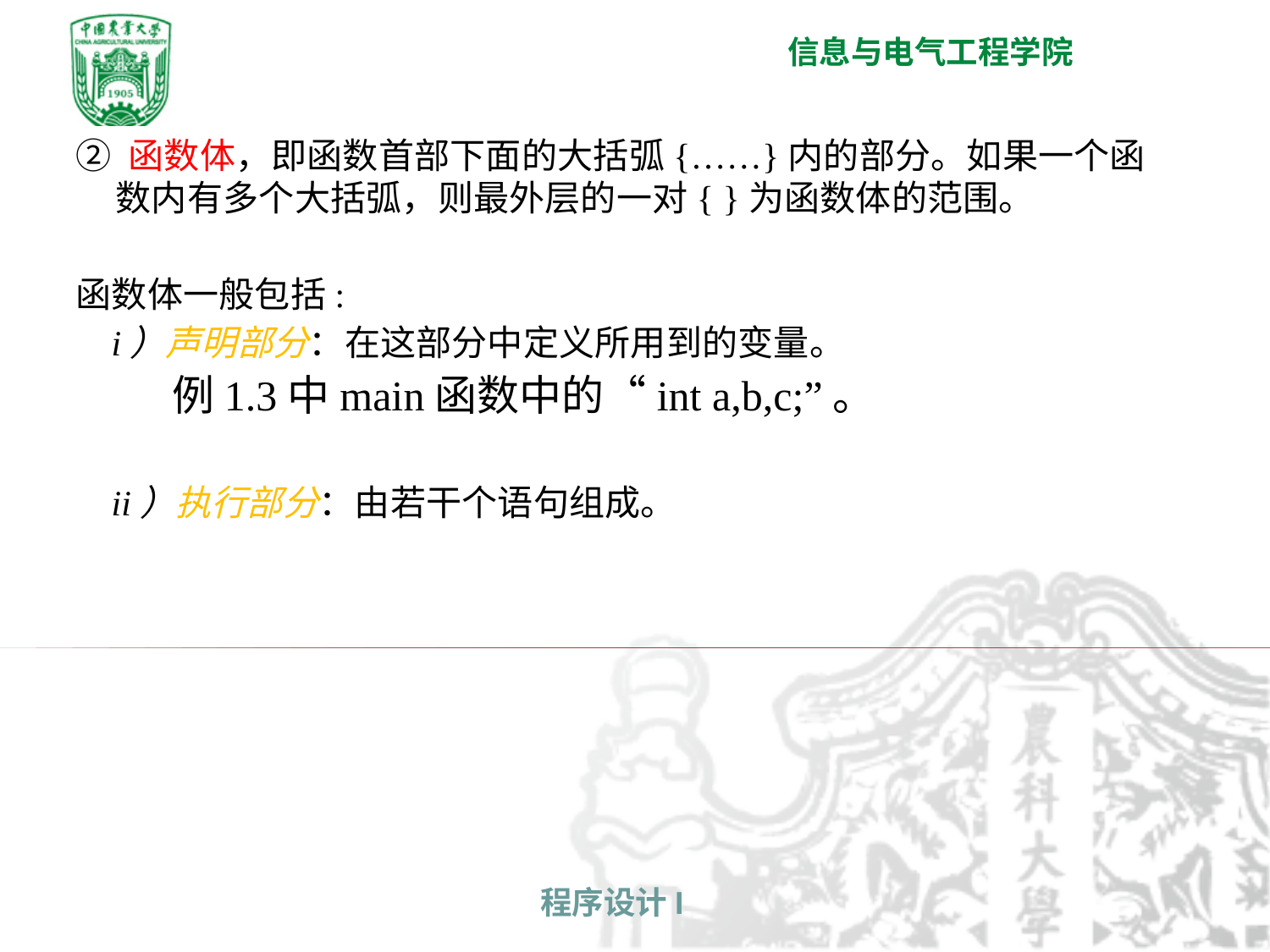

② 函数体，即函数首部下面的大括弧{……}内的部分。如果一个函数内有多个大括弧，则最外层的一对{ }为函数体的范围。

函数体一般包括:
    i）声明部分：在这部分中定义所用到的变量。
         例1.3中main函数中的“int a,b,c;”。

    ii）执行部分：由若干个语句组成。